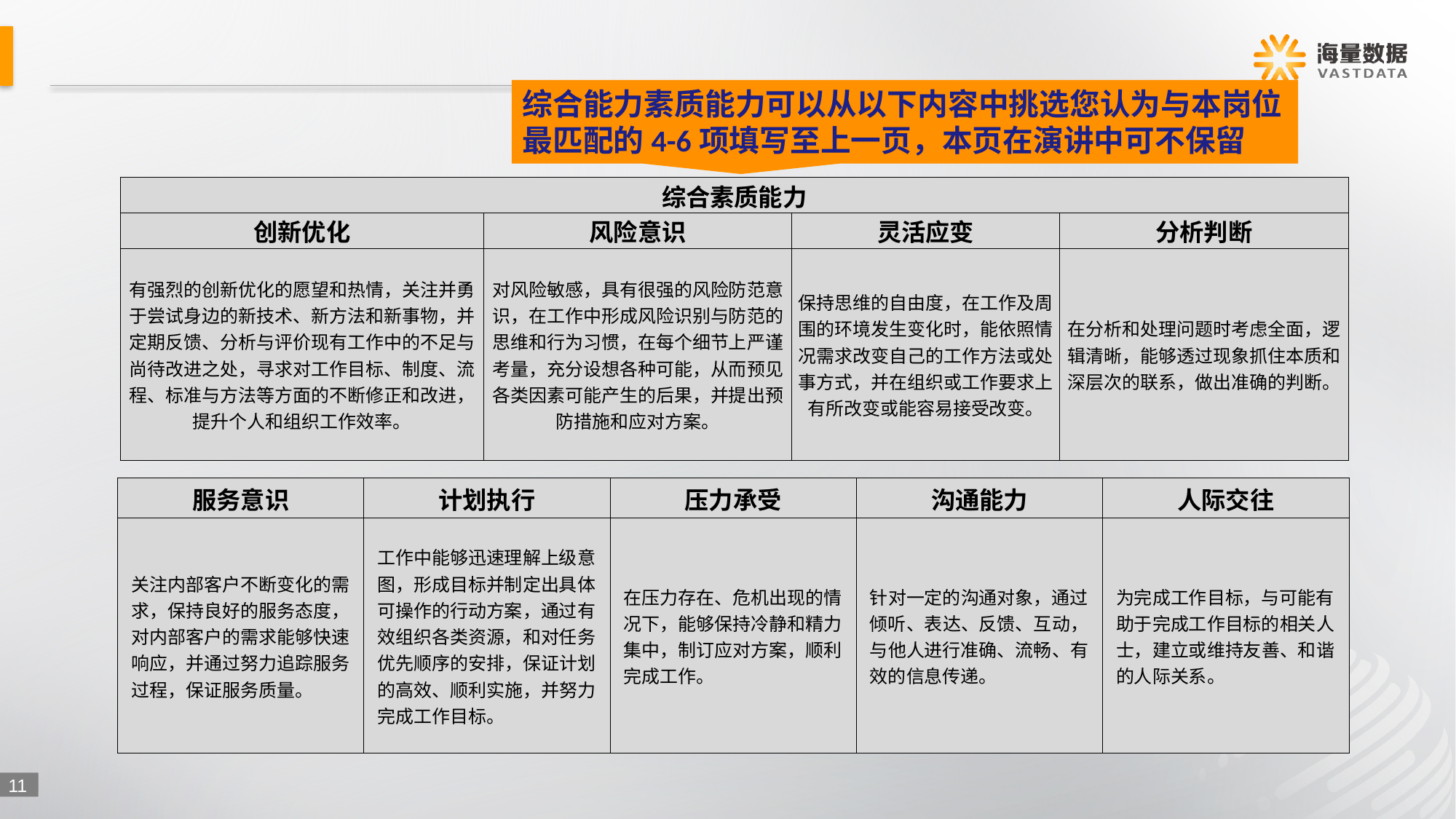

#
综合能力素质能力可以从以下内容中挑选您认为与本岗位最匹配的4-6项填写至上一页，本页在演讲中可不保留
| 综合素质能力 |  |  |  |
| --- | --- | --- | --- |
| 创新优化 | 风险意识 | 灵活应变 | 分析判断 |
| 有强烈的创新优化的愿望和热情，关注并勇于尝试身边的新技术、新方法和新事物，并定期反馈、分析与评价现有工作中的不足与尚待改进之处，寻求对工作目标、制度、流程、标准与方法等方面的不断修正和改进，提升个人和组织工作效率。 | 对风险敏感，具有很强的风险防范意识，在工作中形成风险识别与防范的思维和行为习惯，在每个细节上严谨考量，充分设想各种可能，从而预见各类因素可能产生的后果，并提出预防措施和应对方案。 | 保持思维的自由度，在工作及周围的环境发生变化时，能依照情况需求改变自己的工作方法或处事方式，并在组织或工作要求上有所改变或能容易接受改变。 | 在分析和处理问题时考虑全面，逻辑清晰，能够透过现象抓住本质和深层次的联系，做出准确的判断。 |
| 服务意识 | 计划执行 | 压力承受 | 沟通能力 | 人际交往 |
| --- | --- | --- | --- | --- |
| 关注内部客户不断变化的需求，保持良好的服务态度，对内部客户的需求能够快速响应，并通过努力追踪服务过程，保证服务质量。 | 工作中能够迅速理解上级意图，形成目标并制定出具体可操作的行动方案，通过有效组织各类资源，和对任务优先顺序的安排，保证计划的高效、顺利实施，并努力完成工作目标。 | 在压力存在、危机出现的情况下，能够保持冷静和精力集中，制订应对方案，顺利完成工作。 | 针对一定的沟通对象，通过倾听、表达、反馈、互动，与他人进行准确、流畅、有效的信息传递。 | 为完成工作目标，与可能有助于完成工作目标的相关人士，建立或维持友善、和谐的人际关系。 |